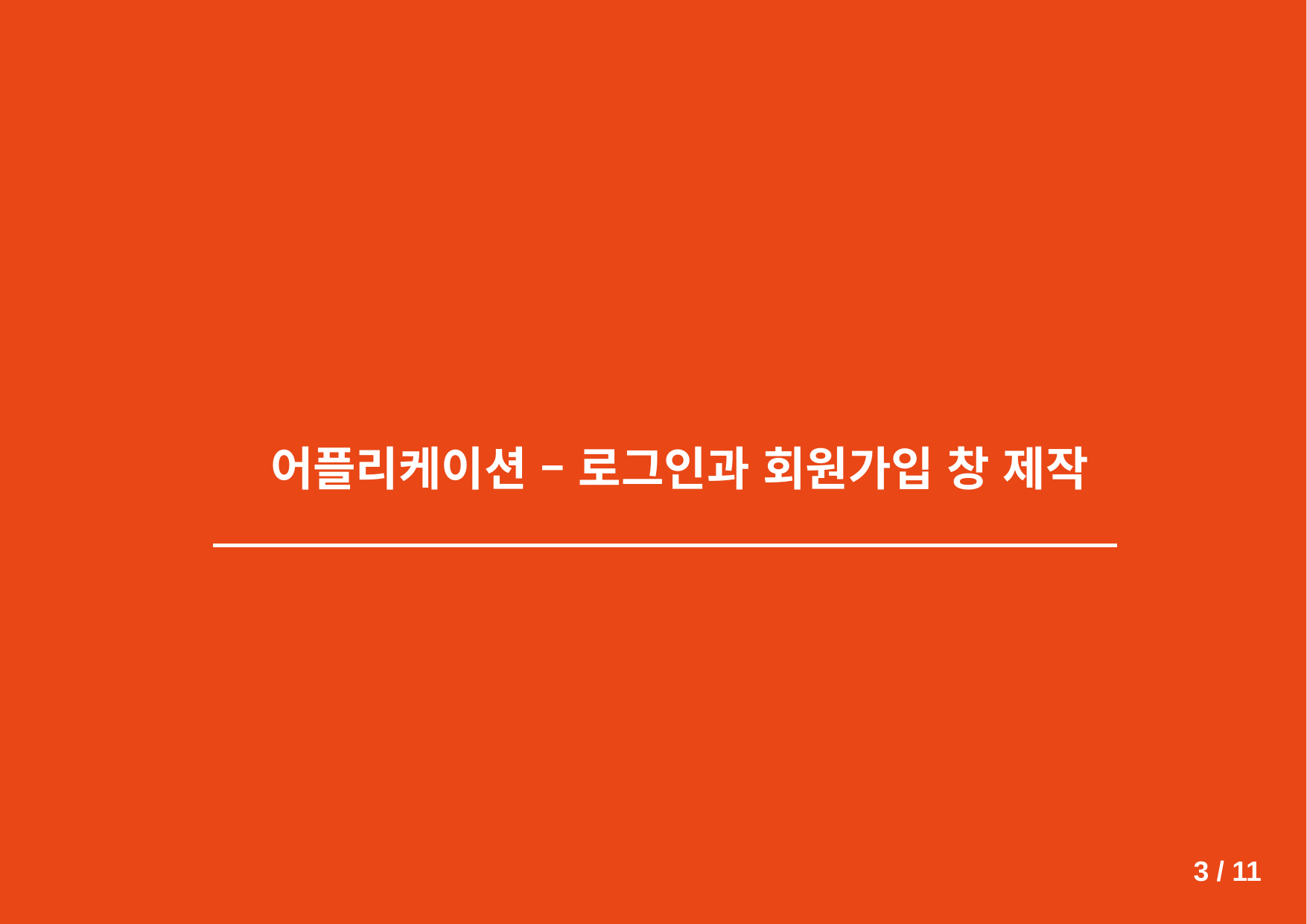

어플리케이션 – 로그인과 회원가입 창 제작
1
3 / 11